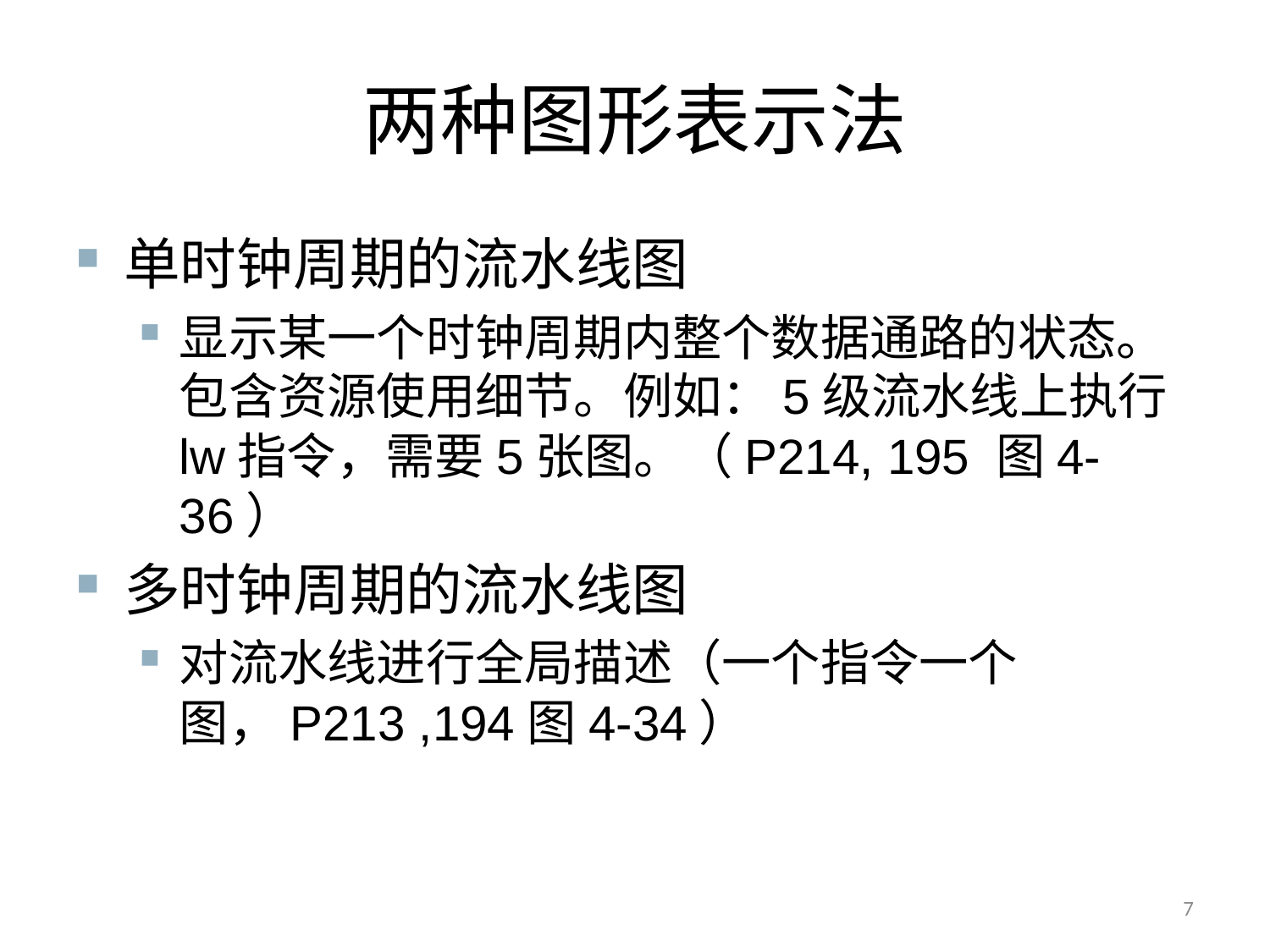

# 两种图形表示法
单时钟周期的流水线图
显示某一个时钟周期内整个数据通路的状态。包含资源使用细节。例如：5级流水线上执行lw指令，需要5张图。（P214, 195 图4-36）
多时钟周期的流水线图
对流水线进行全局描述（一个指令一个图，P213 ,194图4-34）
7